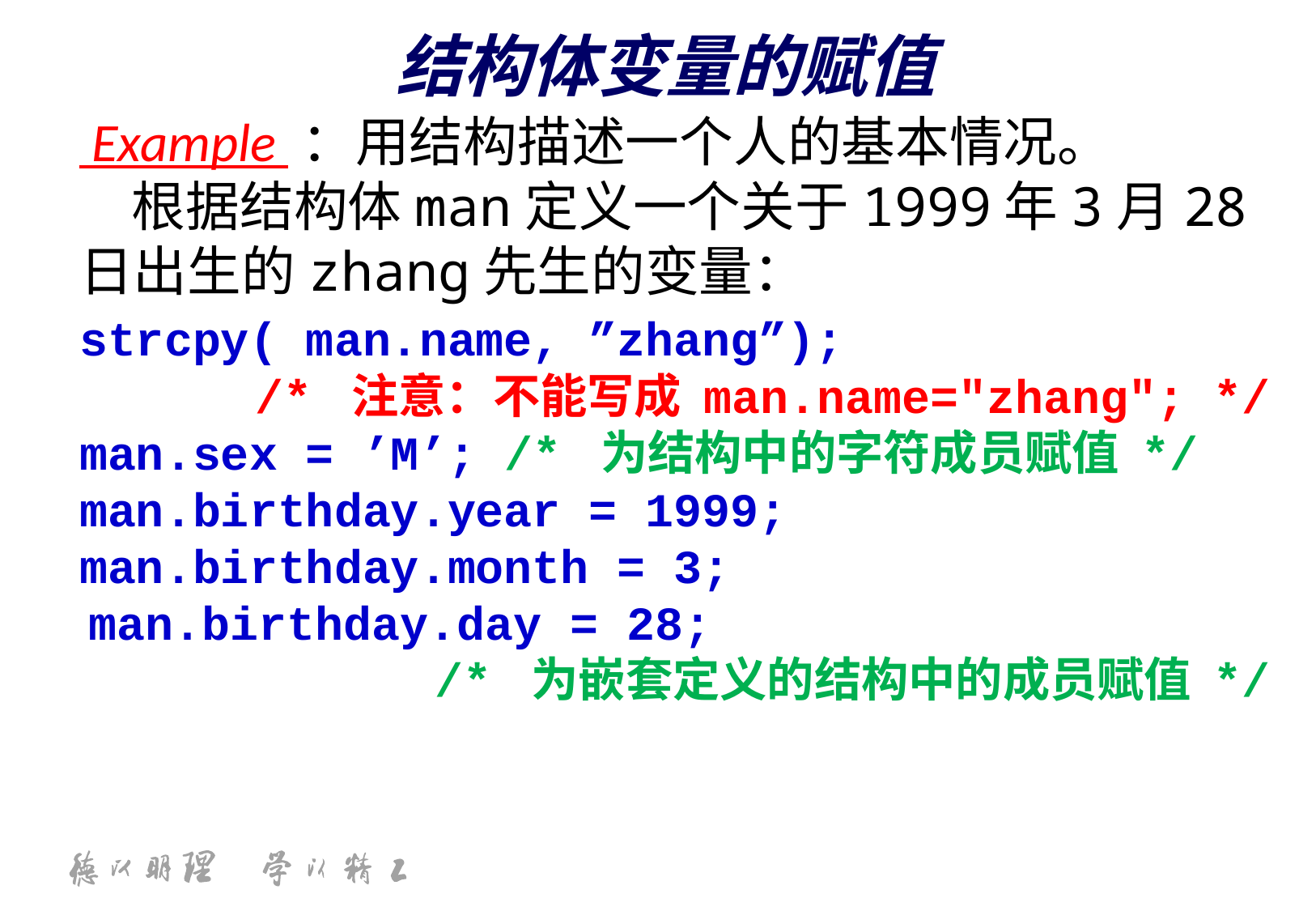

# 结构体变量的赋值
	 Example ：用结构描述一个人的基本情况。
	    根据结构体man定义一个关于1999年3月28日出生的zhang先生的变量：
	strcpy( man.name, ”zhang”);
		/* 注意：不能写成 man.name="zhang"; */
	man.sex = ’M’; /* 为结构中的字符成员赋值 */
	man.birthday.year = 1999;
	man.birthday.month = 3;
  man.birthday.day = 28;
		/* 为嵌套定义的结构中的成员赋值 */